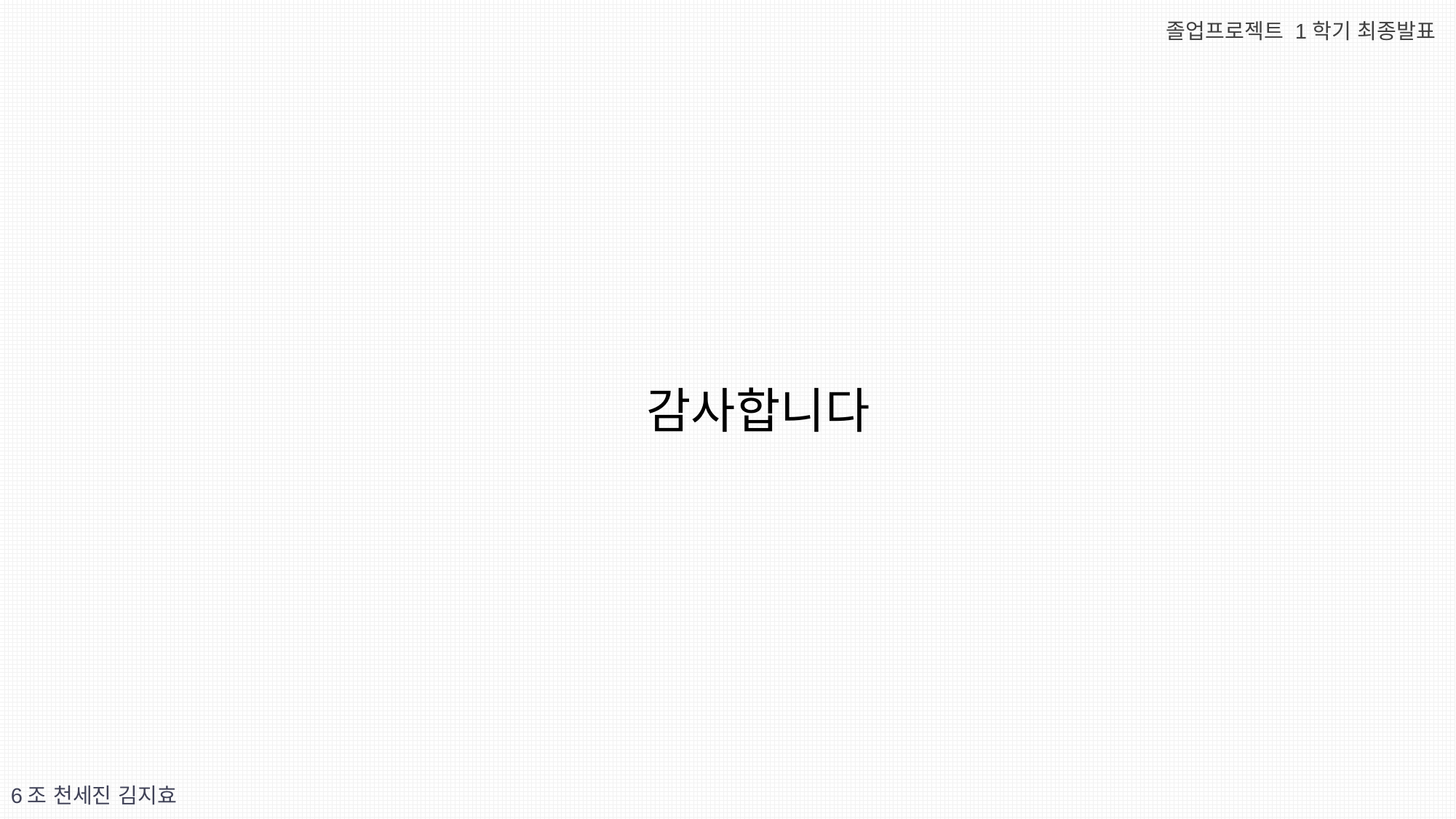

졸업프로젝트 1학기 최종발표
감사합니다
6조 천세진 김지효